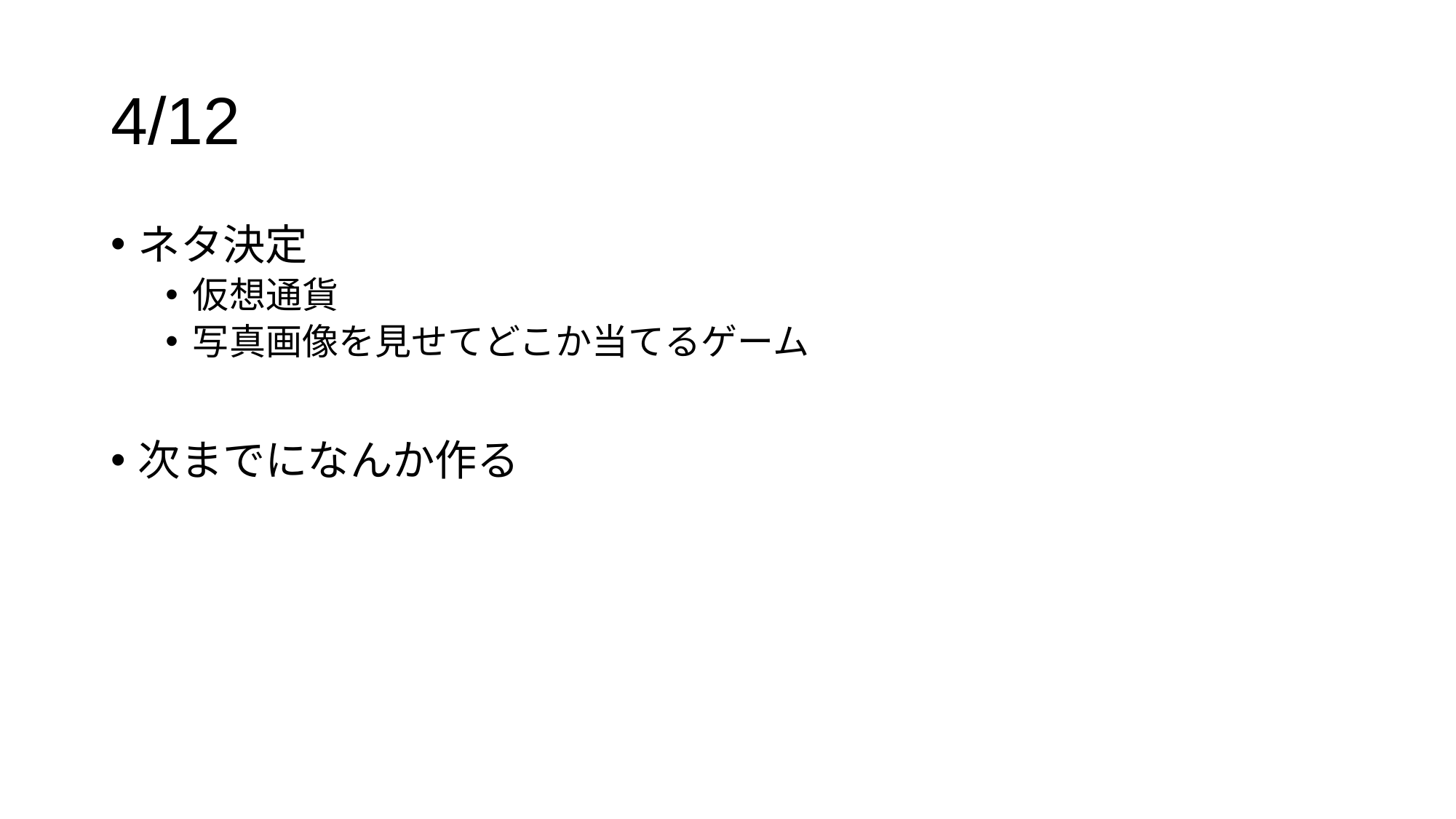

# 4/12
ネタ決定
仮想通貨
写真画像を見せてどこか当てるゲーム

次までになんか作る